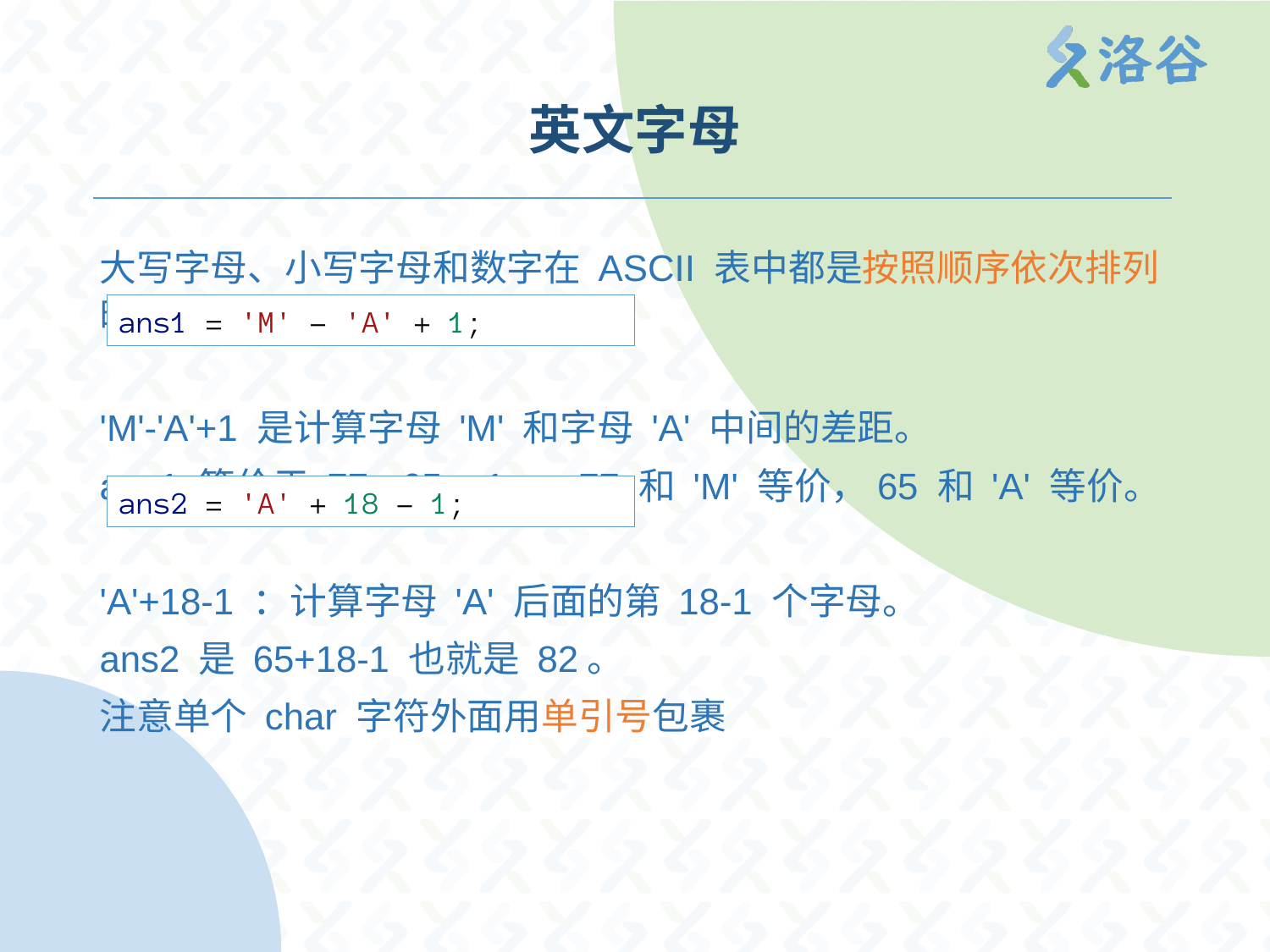

# 英文字母
大写字母、小写字母和数字在 ASCII 表中都是按照顺序依次排列的。

'M'-'A'+1 是计算字母 'M' 和字母 'A' 中间的差距。
ans1 等价于 77 - 65 + 1 。 77 和 'M' 等价，65 和 'A' 等价。

'A'+18-1 ：计算字母 'A' 后面的第 18-1 个字母。
ans2 是 65+18-1 也就是 82。
注意单个 char 字符外面用单引号包裹

ans1 = 'M' - 'A' + 1;
ans2 = 'A' + 18 - 1;